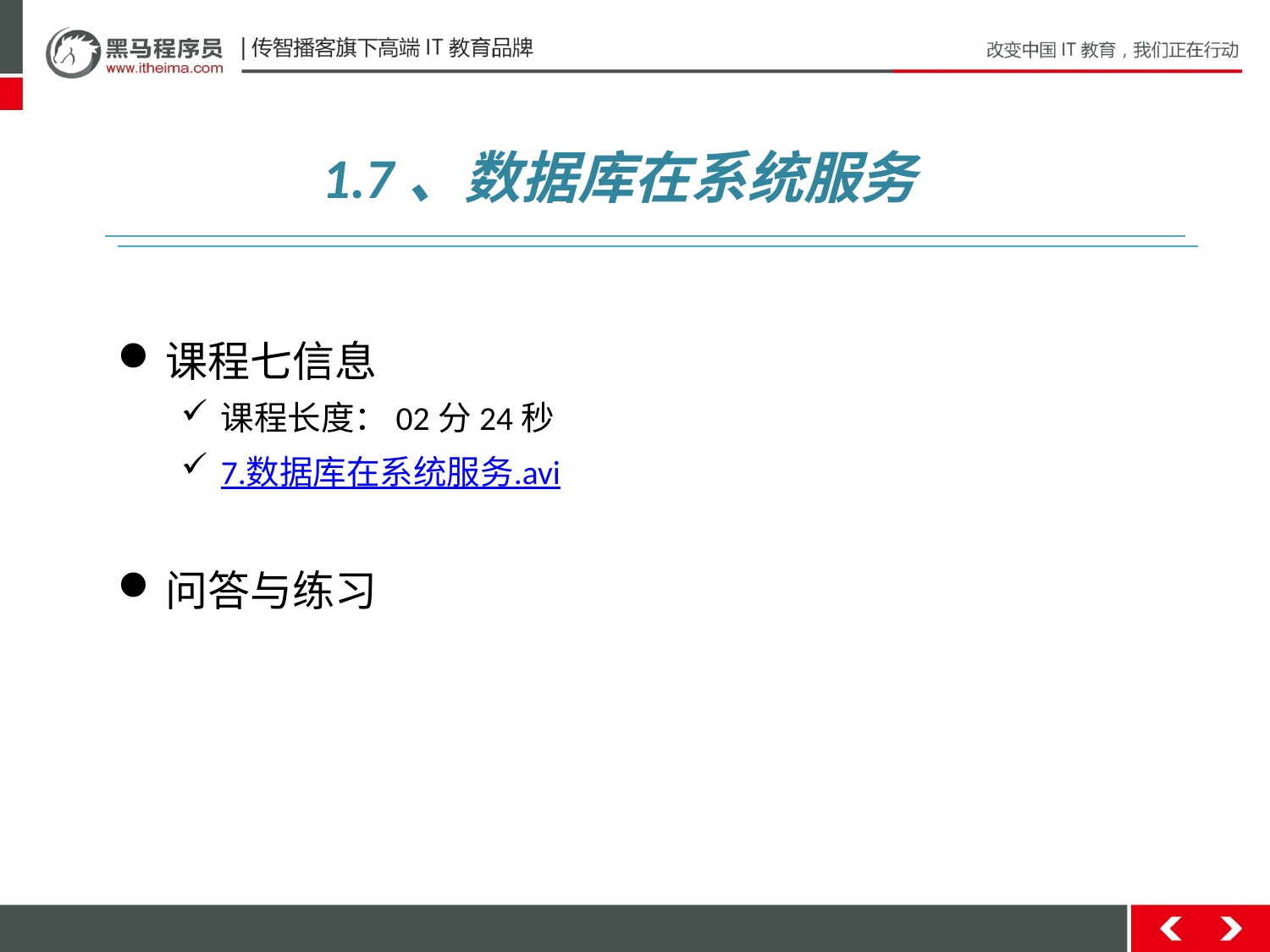

1.7、数据库在系统服务

课程七信息
课程长度：02分24秒
7.数据库在系统服务.avi

问答与练习